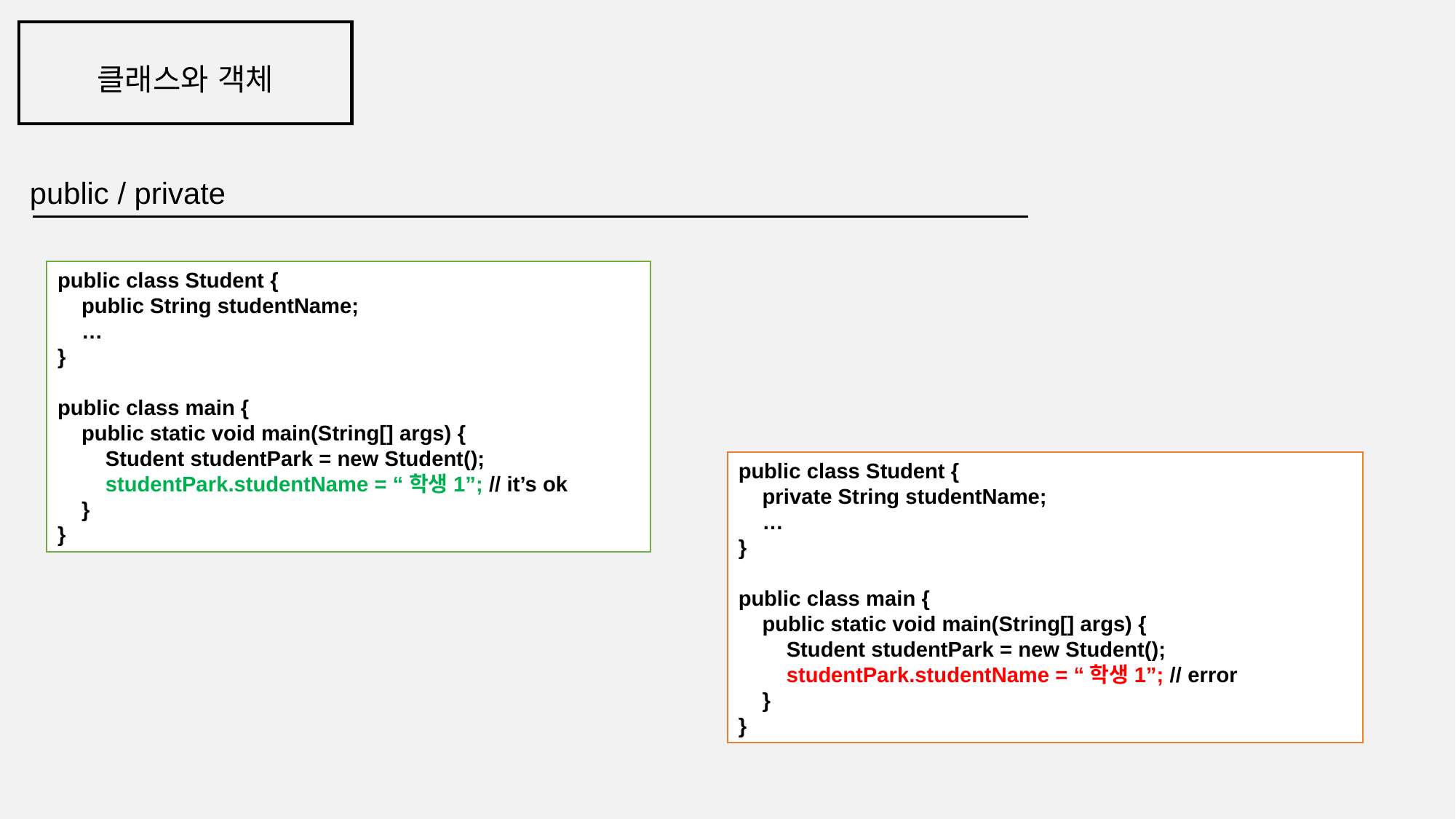

클래스와 객체
public / private

public class Student {
    public String studentName;
    …
}

public class main {
    public static void main(String[] args) {
        Student studentPark = new Student();
        studentPark.studentName = “학생1”; // it’s ok
    }
}
public class Student {
    private String studentName;
    …
}

public class main {
    public static void main(String[] args) {
        Student studentPark = new Student();
        studentPark.studentName = “학생1”; // error
    }
}